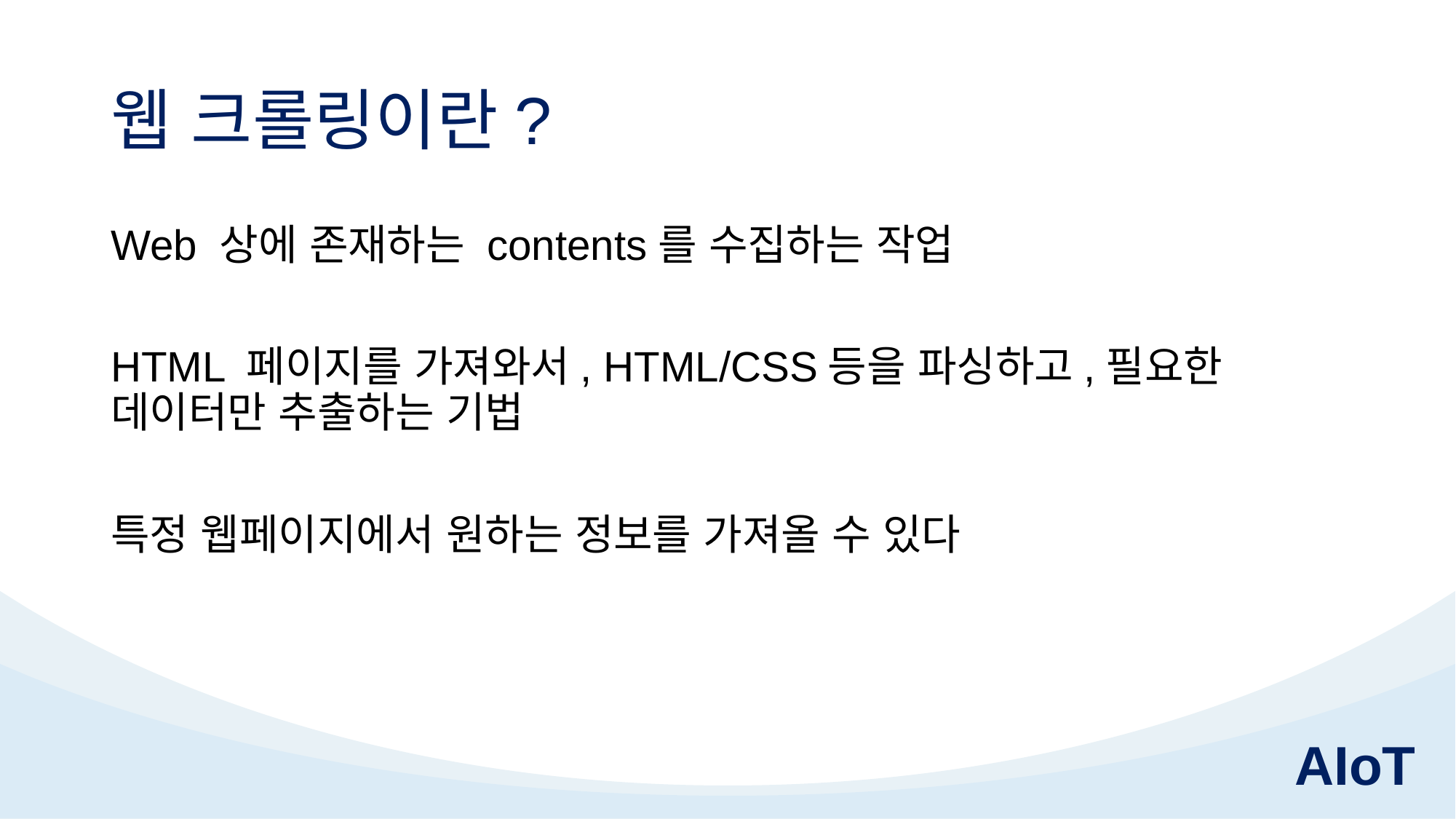

# 웹 크롤링이란?
Web 상에 존재하는 contents를 수집하는 작업

HTML 페이지를 가져와서, HTML/CSS등을 파싱하고,필요한 데이터만 추출하는 기법

특정 웹페이지에서 원하는 정보를 가져올 수 있다